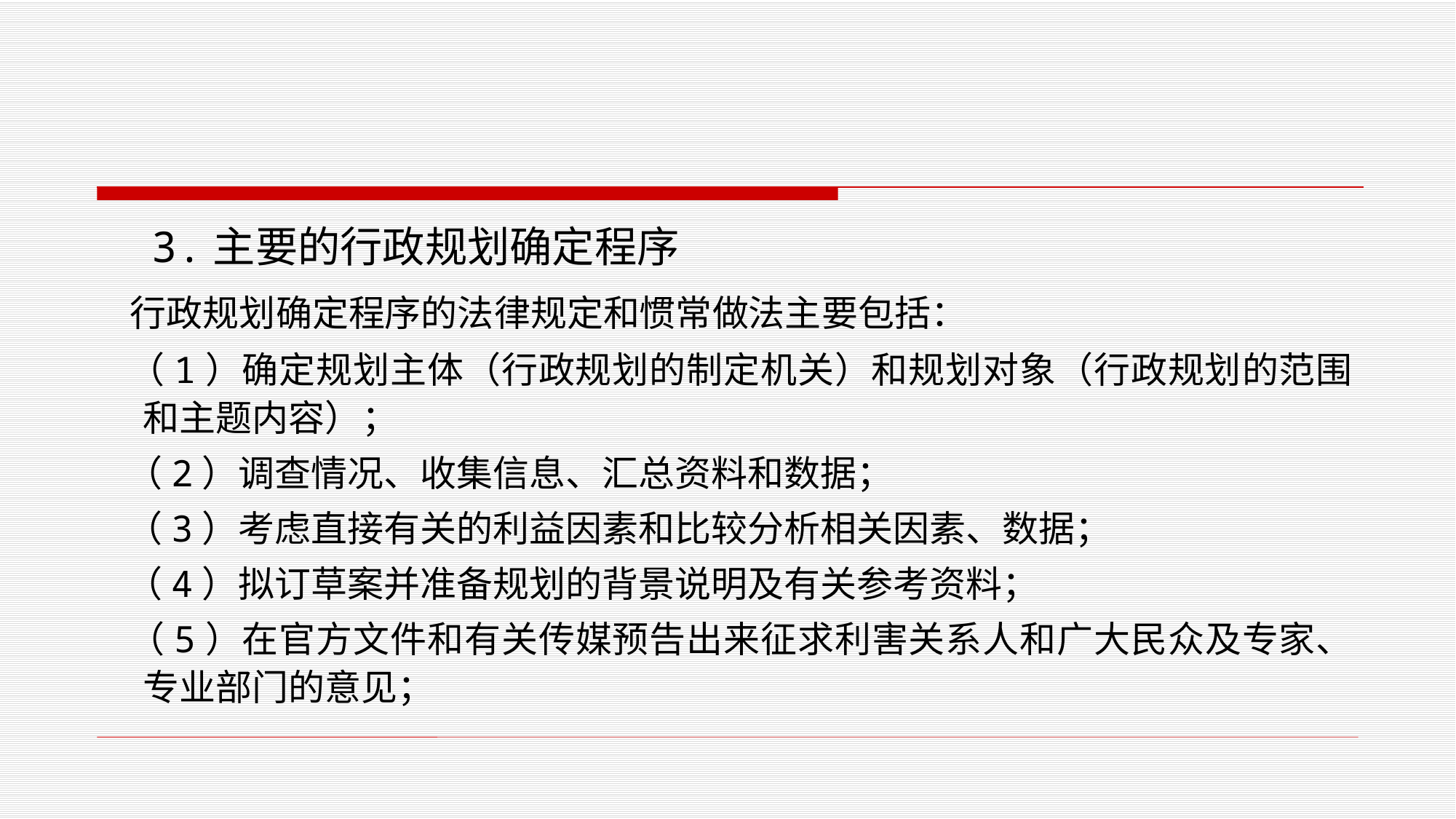

#
  3.主要的行政规划确定程序
  行政规划确定程序的法律规定和惯常做法主要包括：
  （1）确定规划主体（行政规划的制定机关）和规划对象（行政规划的范围和主题内容）；
  （2）调查情况、收集信息、汇总资料和数据；
  （3）考虑直接有关的利益因素和比较分析相关因素、数据；
  （4）拟订草案并准备规划的背景说明及有关参考资料；
  （5）在官方文件和有关传媒预告出来征求利害关系人和广大民众及专家、专业部门的意见；